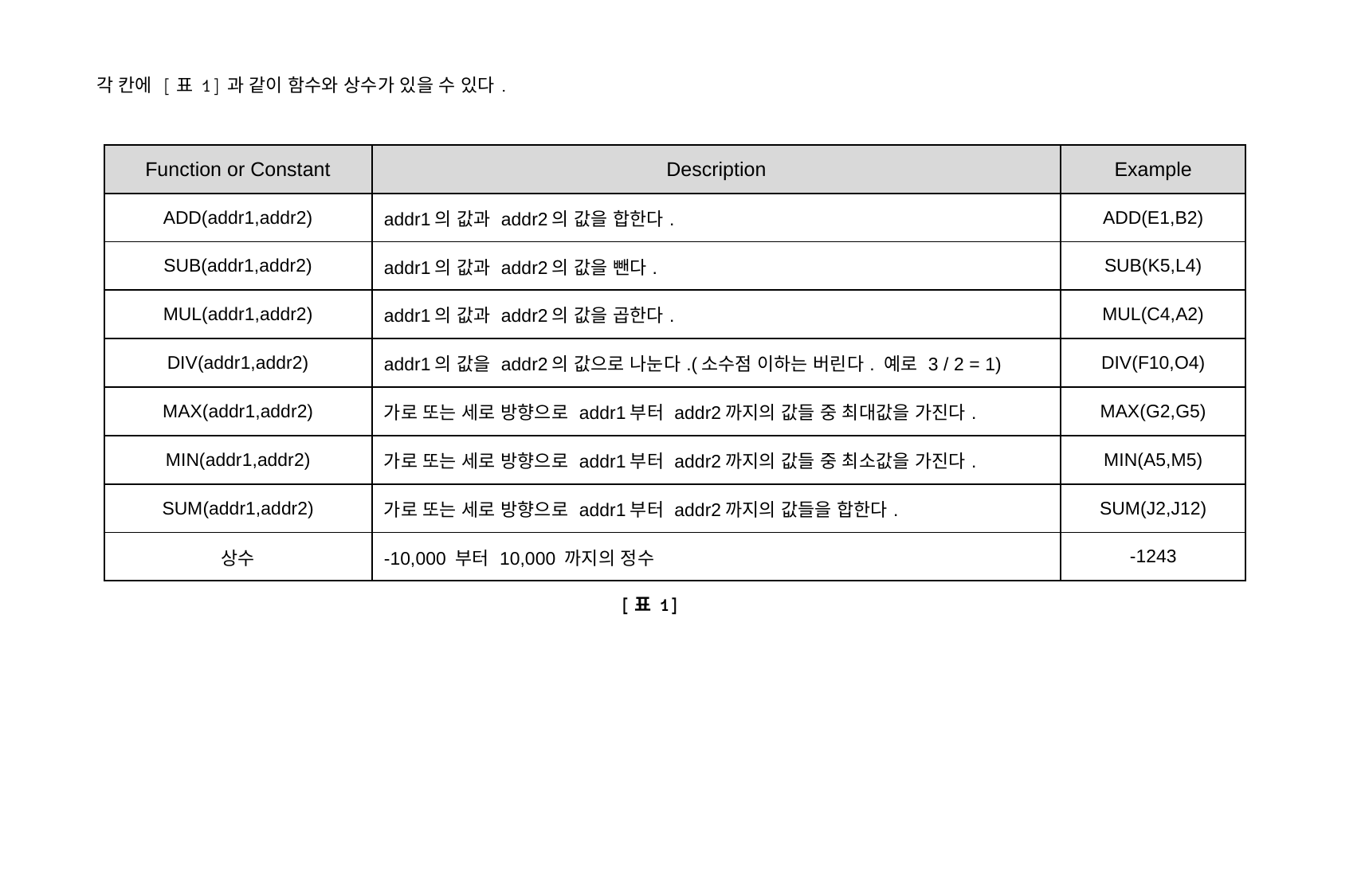

각 칸에 [표 1]과 같이 함수와 상수가 있을 수 있다.
| Function or Constant | Description | Example |
| --- | --- | --- |
| ADD(addr1,addr2) | addr1의 값과 addr2의 값을 합한다. | ADD(E1,B2) |
| SUB(addr1,addr2) | addr1의 값과 addr2의 값을 뺀다. | SUB(K5,L4) |
| MUL(addr1,addr2) | addr1의 값과 addr2의 값을 곱한다. | MUL(C4,A2) |
| DIV(addr1,addr2) | addr1의 값을 addr2의 값으로 나눈다.(소수점 이하는 버린다. 예로 3 / 2 = 1) | DIV(F10,O4) |
| MAX(addr1,addr2) | 가로 또는 세로 방향으로 addr1부터 addr2까지의 값들 중 최대값을 가진다. | MAX(G2,G5) |
| MIN(addr1,addr2) | 가로 또는 세로 방향으로 addr1부터 addr2까지의 값들 중 최소값을 가진다. | MIN(A5,M5) |
| SUM(addr1,addr2) | 가로 또는 세로 방향으로 addr1부터 addr2까지의 값들을 합한다. | SUM(J2,J12) |
| 상수 | -10,000 부터 10,000 까지의 정수 | -1243 |
[표 1]